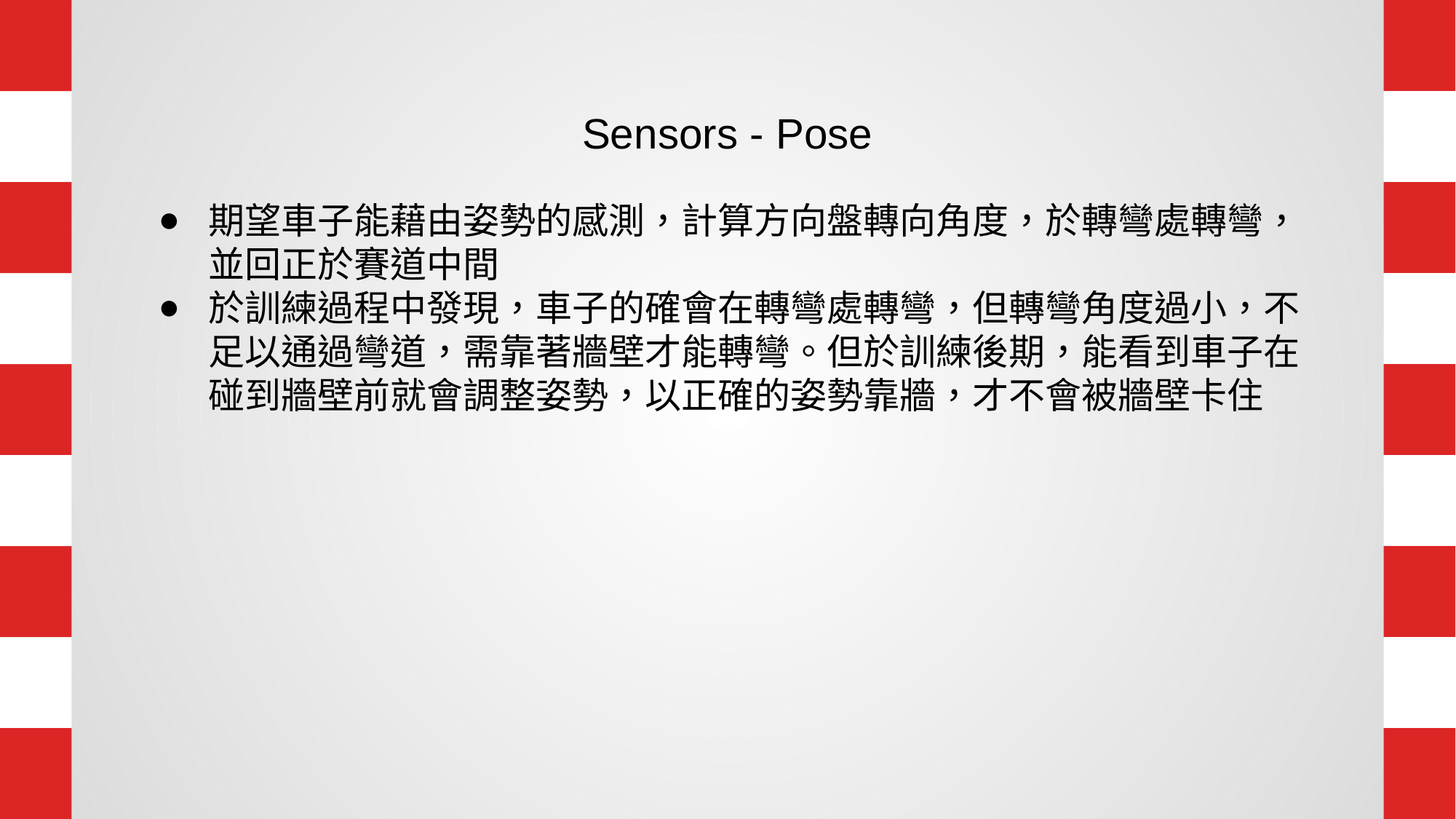

# Sensors - Pose
期望車子能藉由姿勢的感測，計算方向盤轉向角度，於轉彎處轉彎，並回正於賽道中間
於訓練過程中發現，車子的確會在轉彎處轉彎，但轉彎角度過小，不足以通過彎道，需靠著牆壁才能轉彎。但於訓練後期，能看到車子在碰到牆壁前就會調整姿勢，以正確的姿勢靠牆，才不會被牆壁卡住